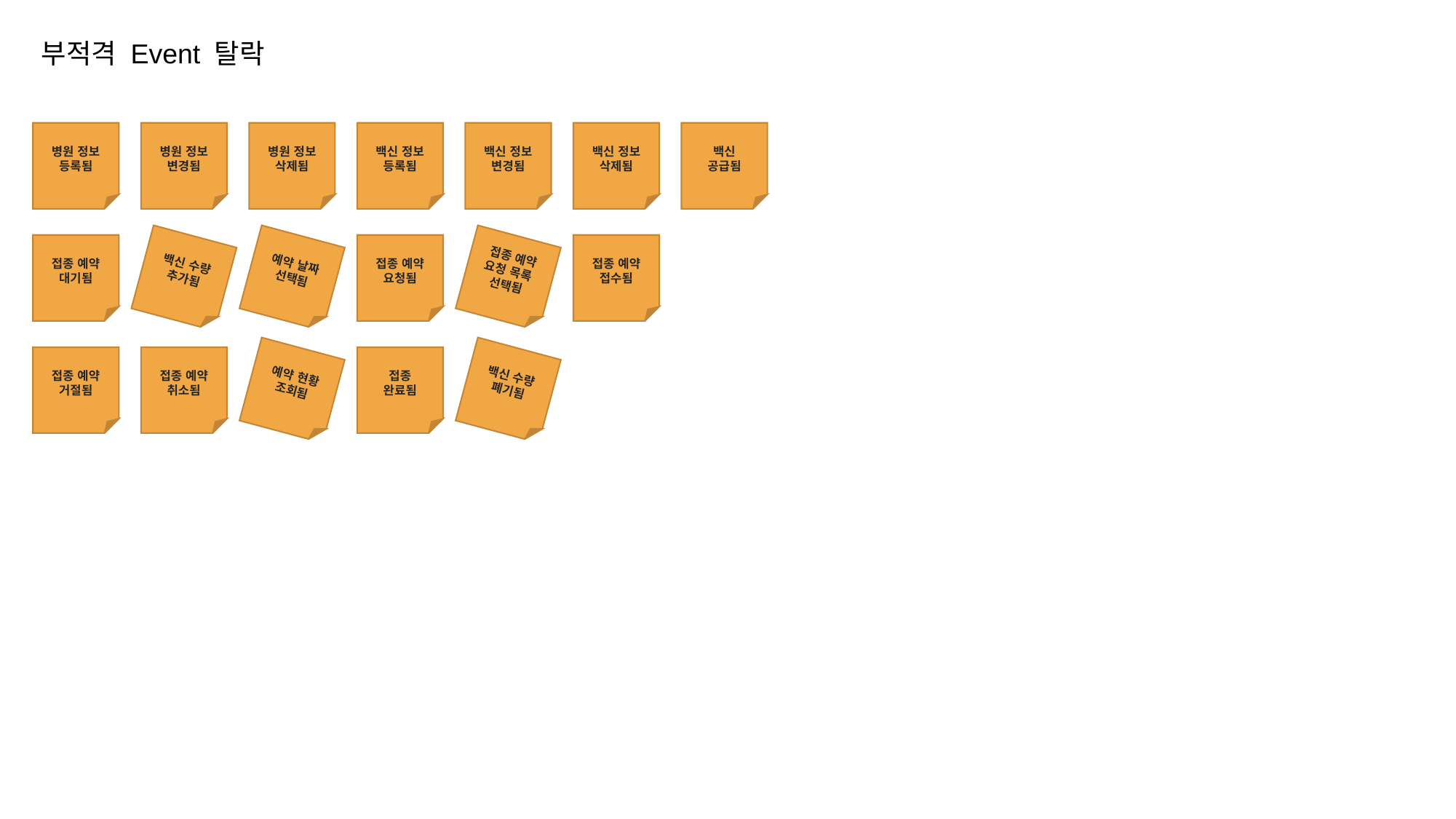

부적격 Event 탈락
병원 정보
등록됨
병원 정보
변경됨
병원 정보
삭제됨
백신 정보
등록됨
백신 정보
변경됨
백신 정보
삭제됨
백신
공급됨
접종 예약
대기됨
백신 수량 추가됨
예약 날짜
선택됨
접종 예약 요청됨
접종 예약 요청 목록
선택됨
접종 예약 접수됨
접종 예약 거절됨
접종 예약 취소됨
예약 현황
조회됨
접종
완료됨
백신 수량
폐기됨